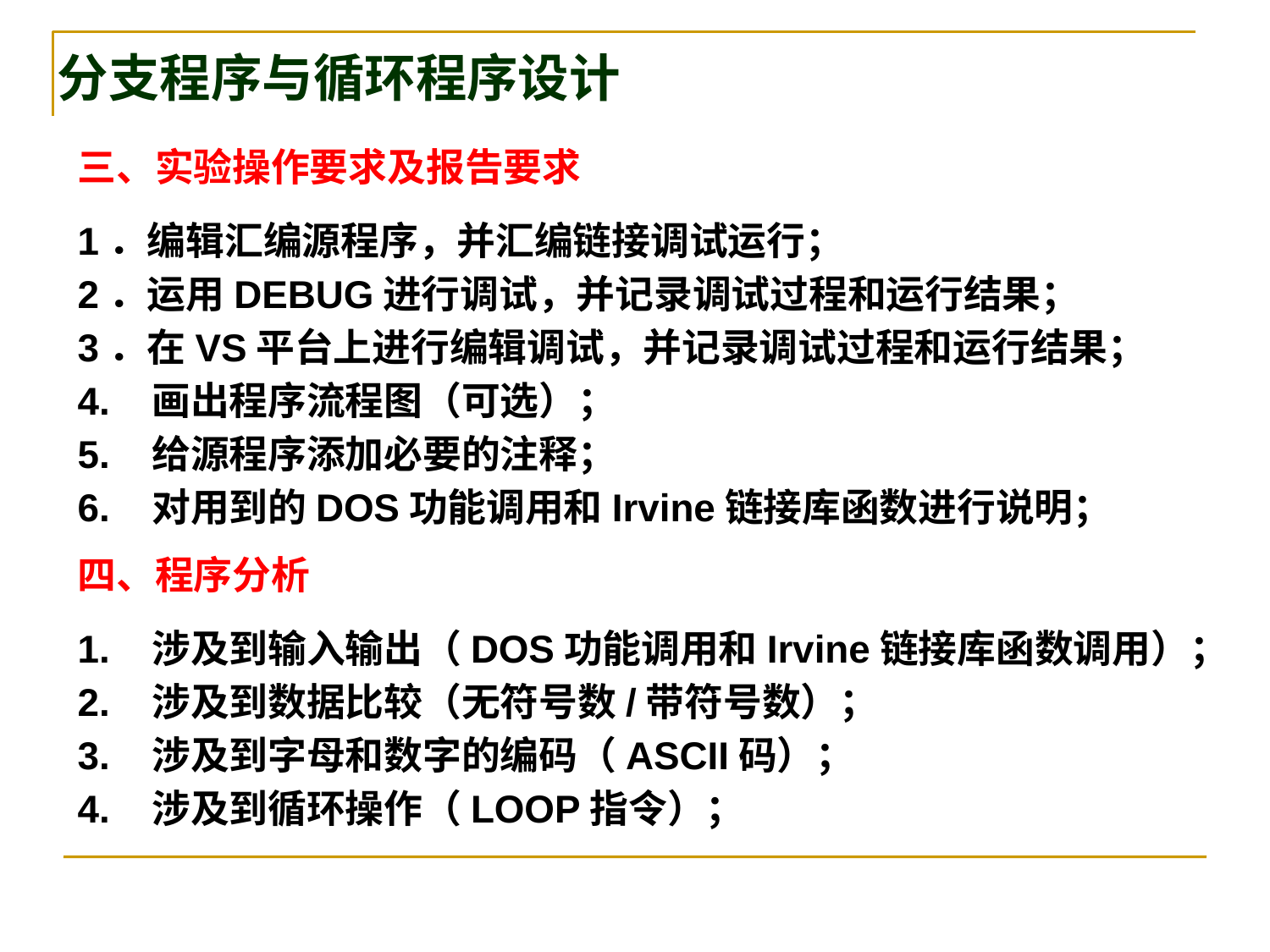

# 分支程序与循环程序设计
三、实验操作要求及报告要求
1．编辑汇编源程序，并汇编链接调试运行；
2．运用DEBUG进行调试，并记录调试过程和运行结果；
3．在VS平台上进行编辑调试，并记录调试过程和运行结果；
4.   画出程序流程图（可选）；
5.   给源程序添加必要的注释；
6.   对用到的DOS功能调用和Irvine链接库函数进行说明；
四、程序分析
1.   涉及到输入输出（DOS功能调用和Irvine链接库函数调用）；
2.   涉及到数据比较（无符号数/带符号数）；
3.   涉及到字母和数字的编码（ASCII码）；
4.   涉及到循环操作（LOOP指令）；